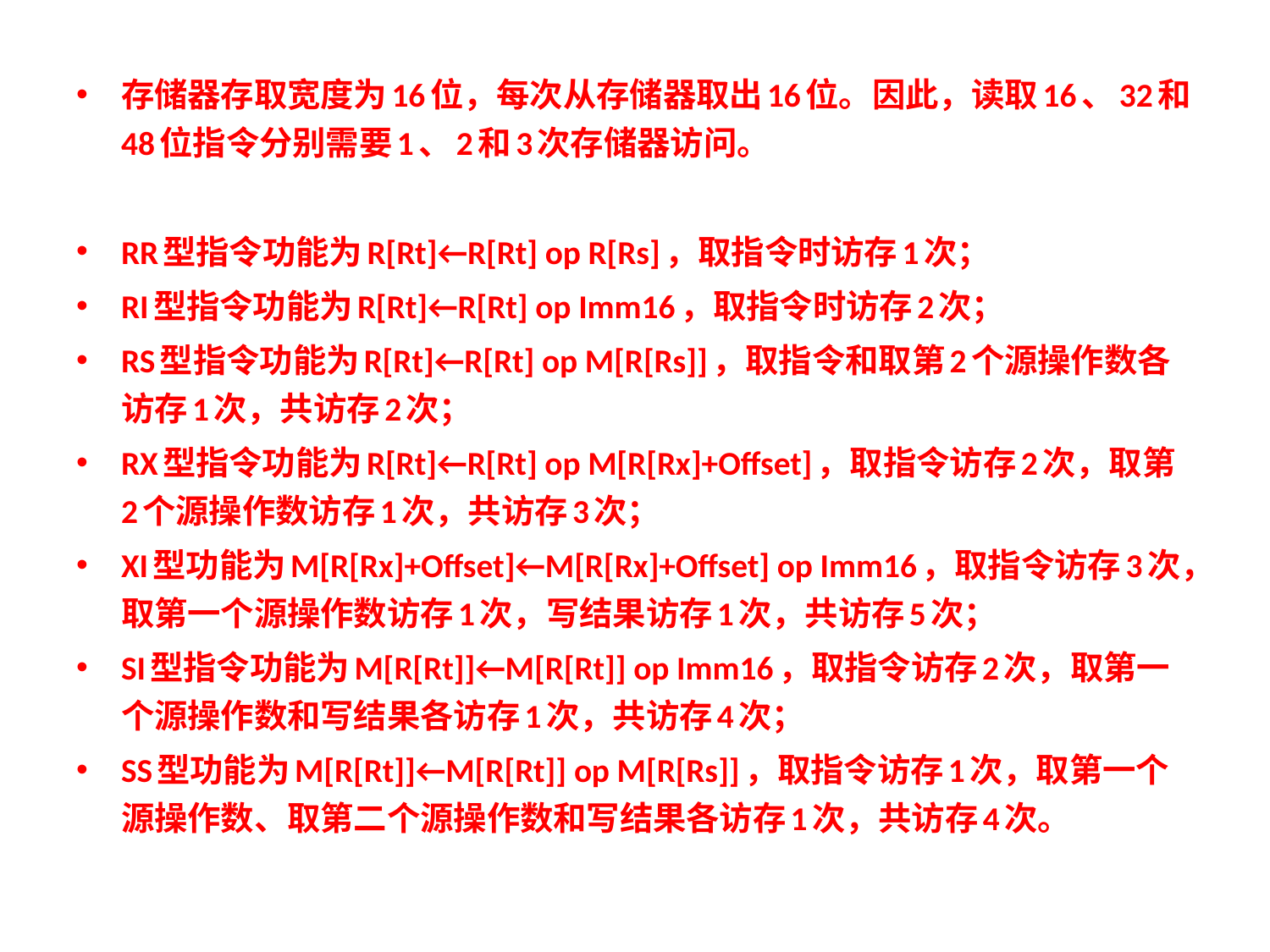

存储器存取宽度为16位，每次从存储器取出16位。因此，读取16、32和48位指令分别需要1、2和3次存储器访问。

RR型指令功能为R[Rt]←R[Rt] op R[Rs]，取指令时访存1次；
RI型指令功能为R[Rt]←R[Rt] op Imm16，取指令时访存2次；
RS型指令功能为R[Rt]←R[Rt] op M[R[Rs]]，取指令和取第2个源操作数各访存1次，共访存2次；
RX型指令功能为R[Rt]←R[Rt] op M[R[Rx]+Offset]，取指令访存2次，取第2个源操作数访存1次，共访存3次；
XI型功能为M[R[Rx]+Offset]←M[R[Rx]+Offset] op Imm16，取指令访存3次，取第一个源操作数访存1次，写结果访存1次，共访存5次；
SI型指令功能为M[R[Rt]]←M[R[Rt]] op Imm16，取指令访存2次，取第一个源操作数和写结果各访存1次，共访存4次；
SS型功能为M[R[Rt]]←M[R[Rt]] op M[R[Rs]]，取指令访存1次，取第一个源操作数、取第二个源操作数和写结果各访存1次，共访存4次。